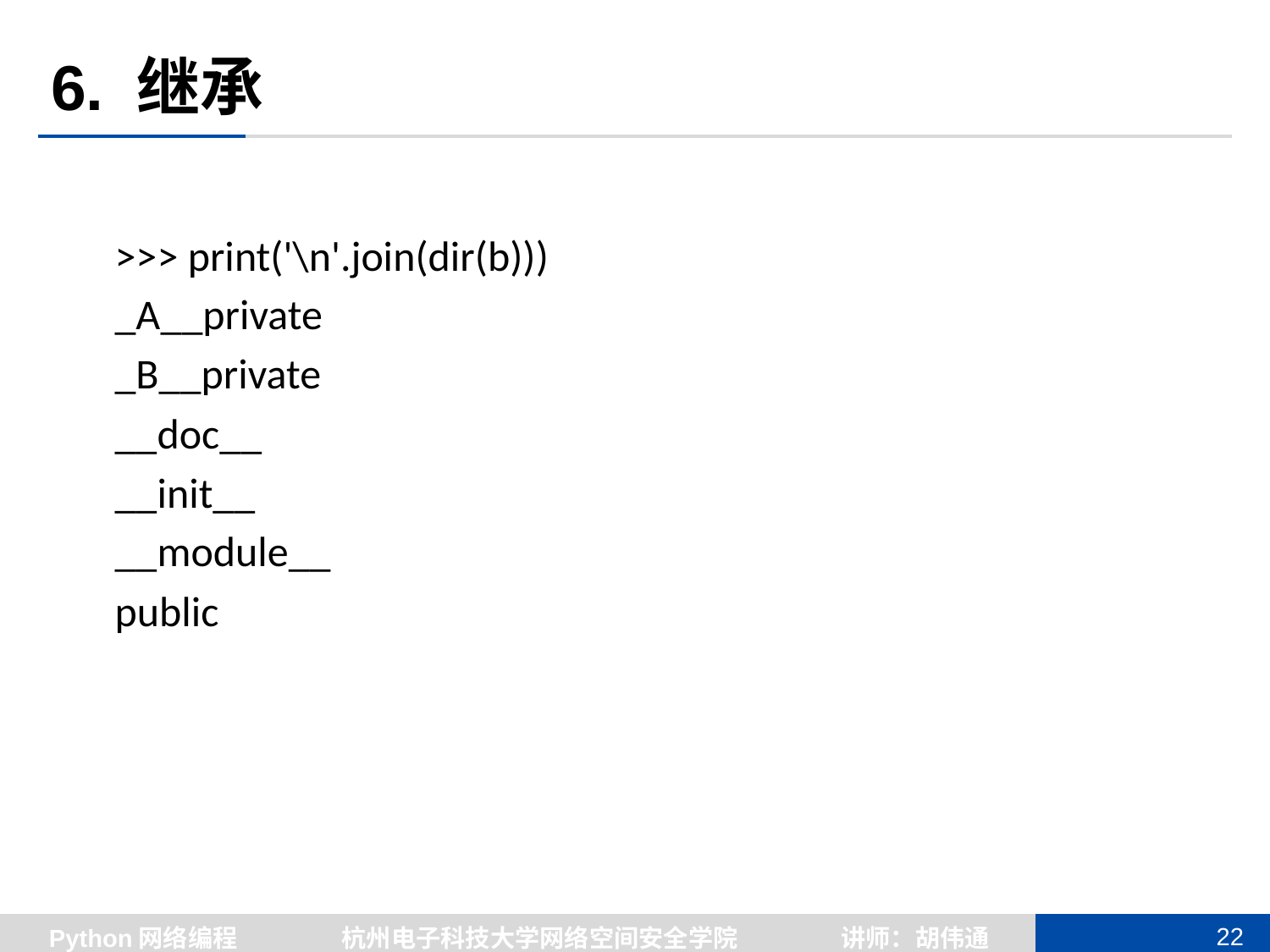

# 6. 继承
>>> print('\n'.join(dir(b)))
_A__private
_B__private
__doc__
__init__
__module__
public